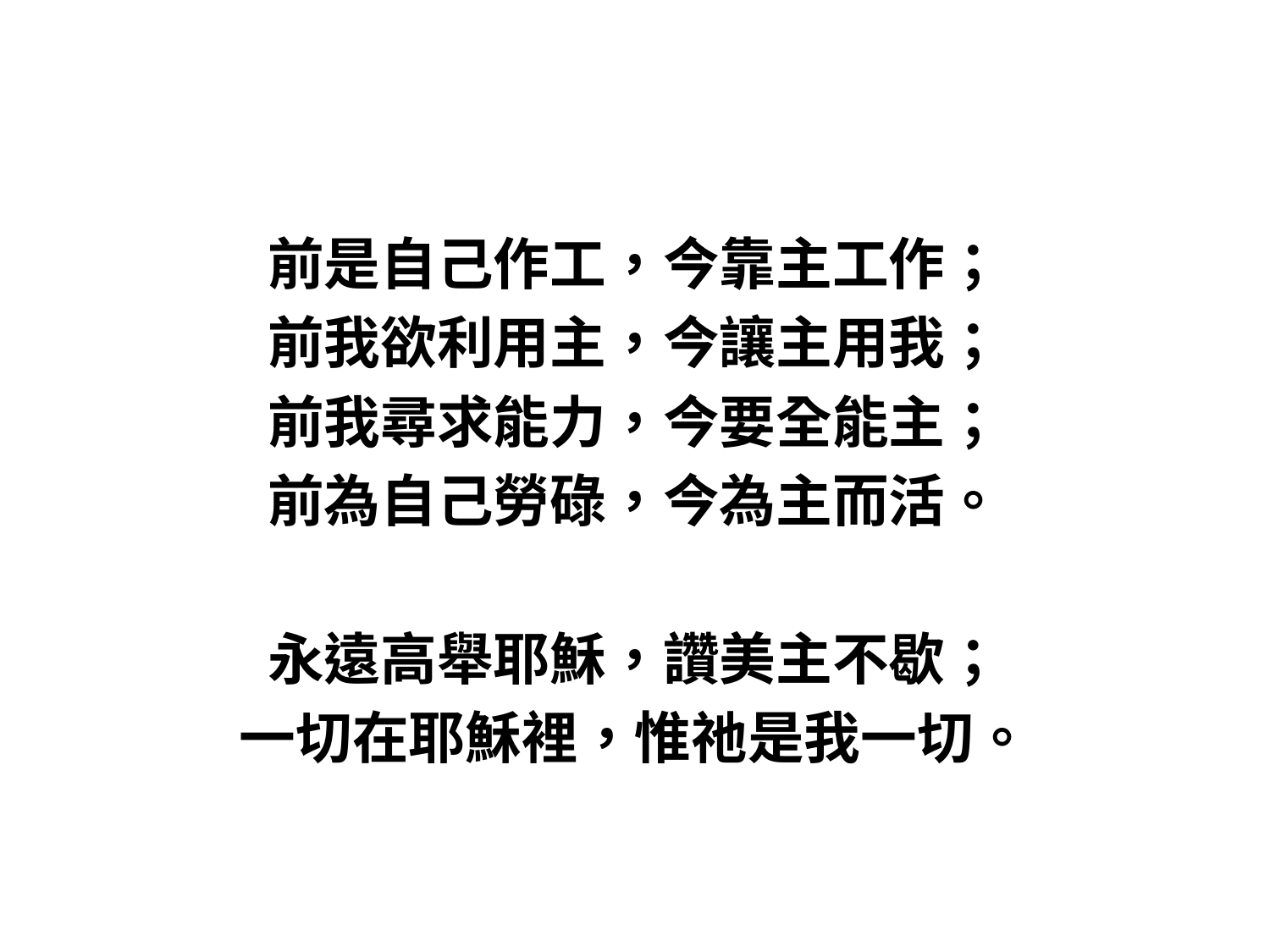

#
前是自己作工，今靠主工作；
前我欲利用主，今讓主用我；
前我尋求能力，今要全能主；
前為自己勞碌，今為主而活。

永遠高舉耶穌，讚美主不歇；
一切在耶穌裡，惟祂是我一切。